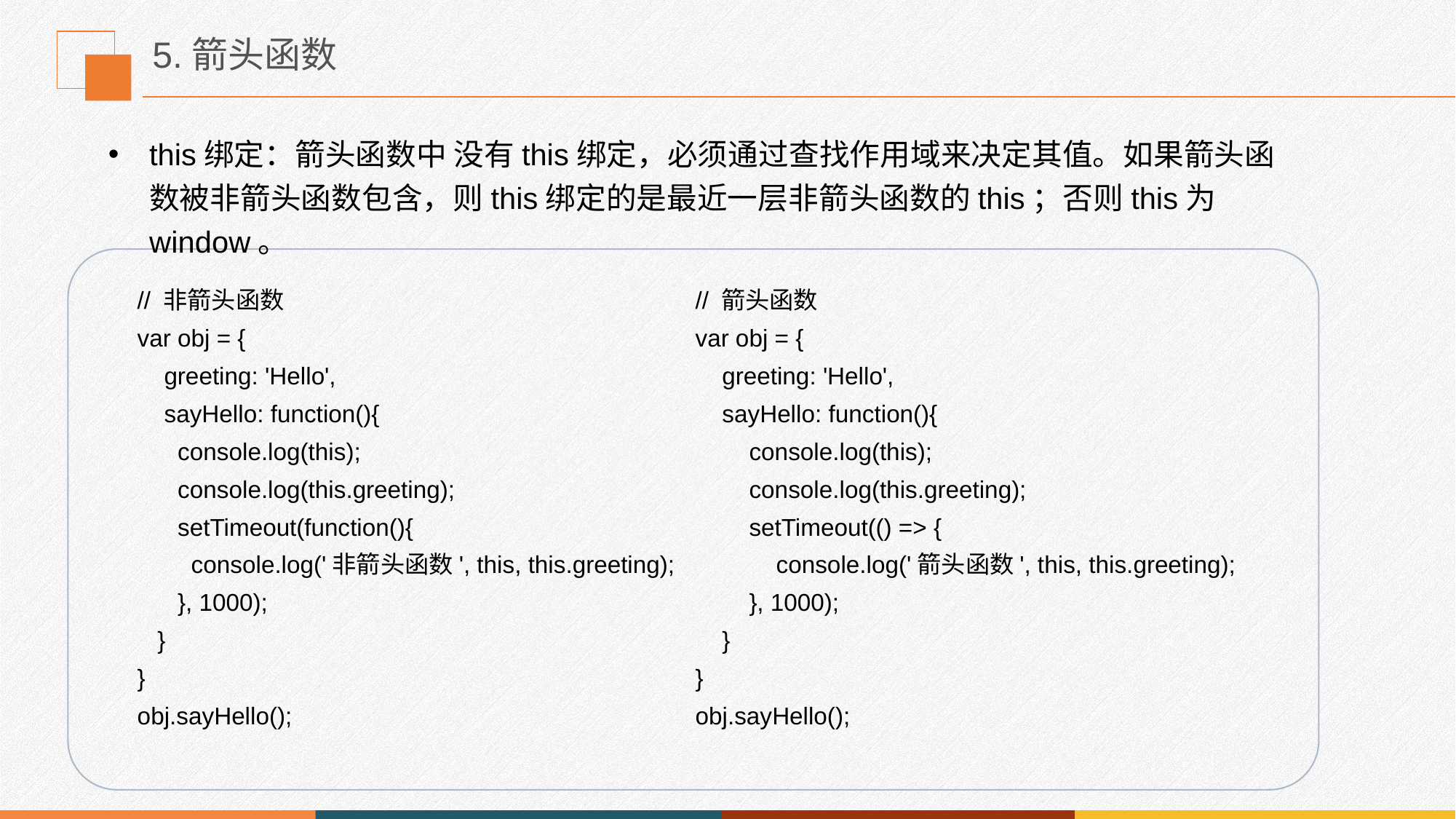

# 5.箭头函数
this绑定：箭头函数中 没有this绑定，必须通过查找作用域来决定其值。如果箭头函数被非箭头函数包含，则this绑定的是最近一层非箭头函数的this；否则this为window。

// 非箭头函数
var obj = {
    greeting: 'Hello',
    sayHello: function(){
      console.log(this);
      console.log(this.greeting);
      setTimeout(function(){
        console.log('非箭头函数', this, this.greeting);
      }, 1000);
   }
}
obj.sayHello();

// 箭头函数
var obj = {
    greeting: 'Hello',
    sayHello: function(){
        console.log(this);
        console.log(this.greeting);
        setTimeout(() => {
            console.log('箭头函数', this, this.greeting);
        }, 1000);
    }
}
obj.sayHello();